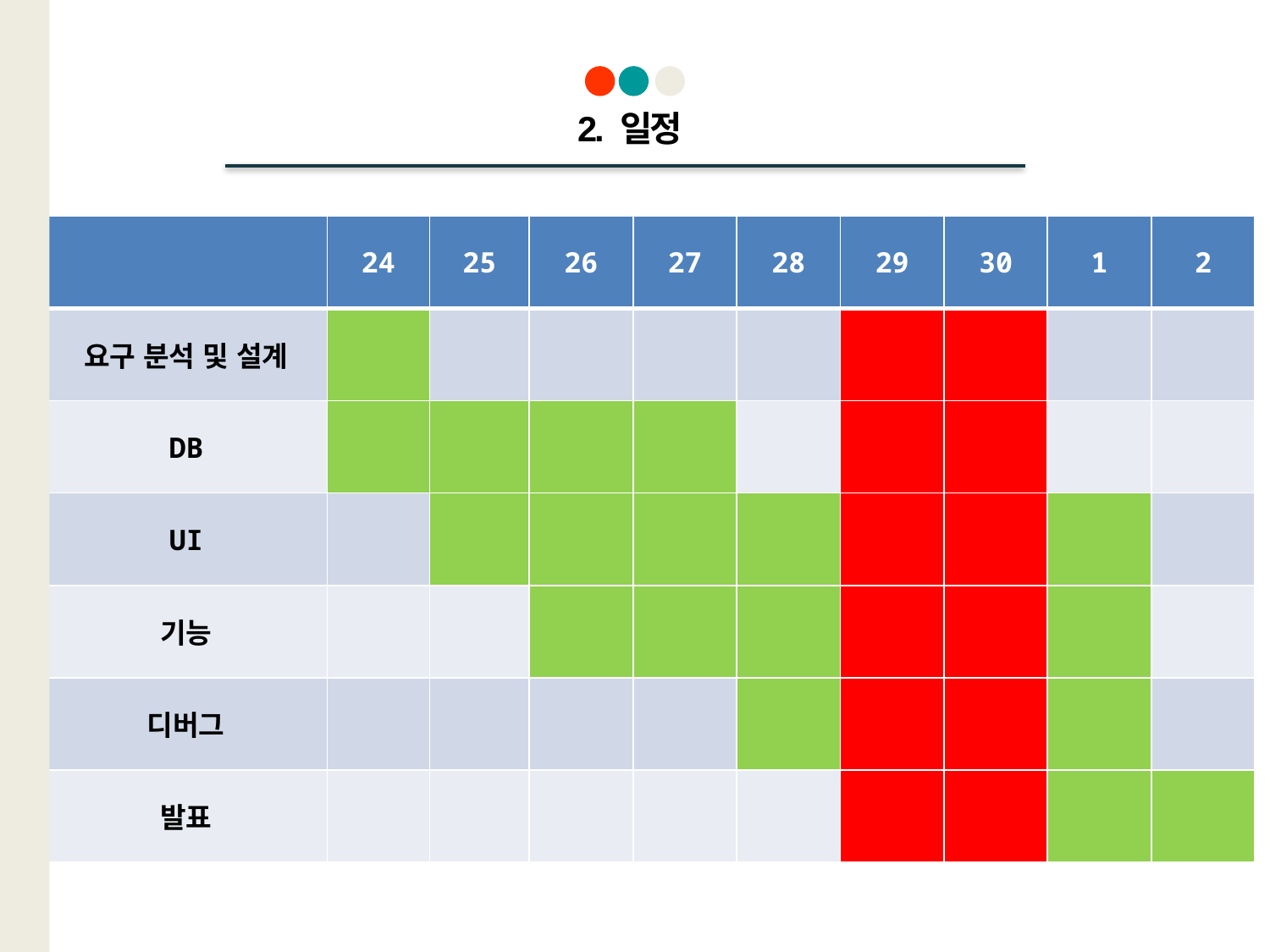

2. 일정
|  | 24 | 25 | 26 | 27 | 28 | 29 | 30 | 1 | 2 |
| --- | --- | --- | --- | --- | --- | --- | --- | --- | --- |
| 요구 분석 및 설계 |  |  |  |  |  |  |  |  |  |
| DB |  |  |  |  |  |  |  |  |  |
| UI |  |  |  |  |  |  |  |  |  |
| 기능 |  |  |  |  |  |  |  |  |  |
| 디버그 |  |  |  |  |  |  |  |  |  |
| 발표 |  |  |  |  |  |  |  |  |  |